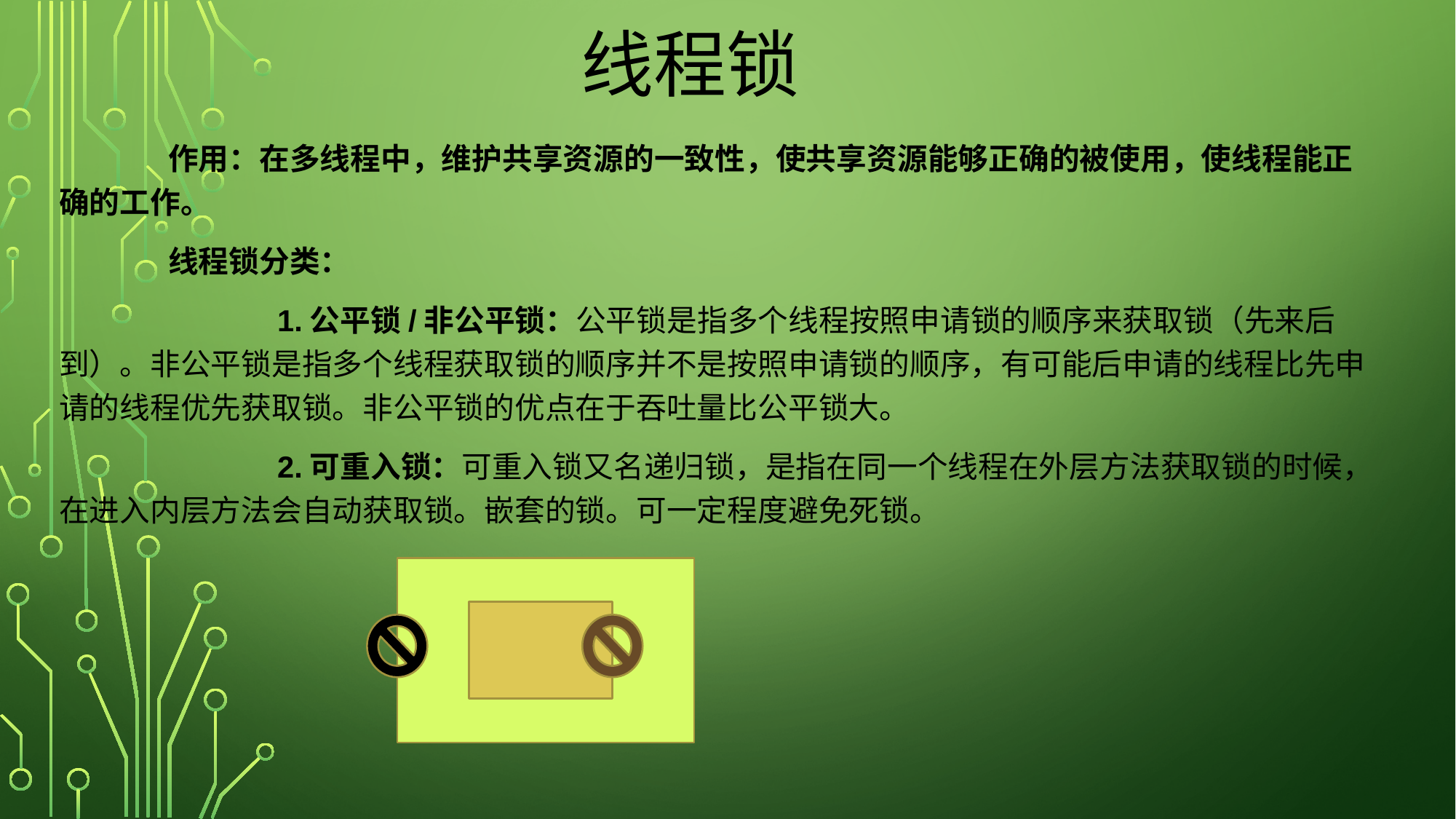

# 线程锁
	作用：在多线程中，维护共享资源的一致性，使共享资源能够正确的被使用，使线程能正确的工作。
	线程锁分类：
		1.公平锁/非公平锁：公平锁是指多个线程按照申请锁的顺序来获取锁（先来后到）。非公平锁是指多个线程获取锁的顺序并不是按照申请锁的顺序，有可能后申请的线程比先申请的线程优先获取锁。非公平锁的优点在于吞吐量比公平锁大。
		2.可重入锁：可重入锁又名递归锁，是指在同一个线程在外层方法获取锁的时候，在进入内层方法会自动获取锁。嵌套的锁。可一定程度避免死锁。